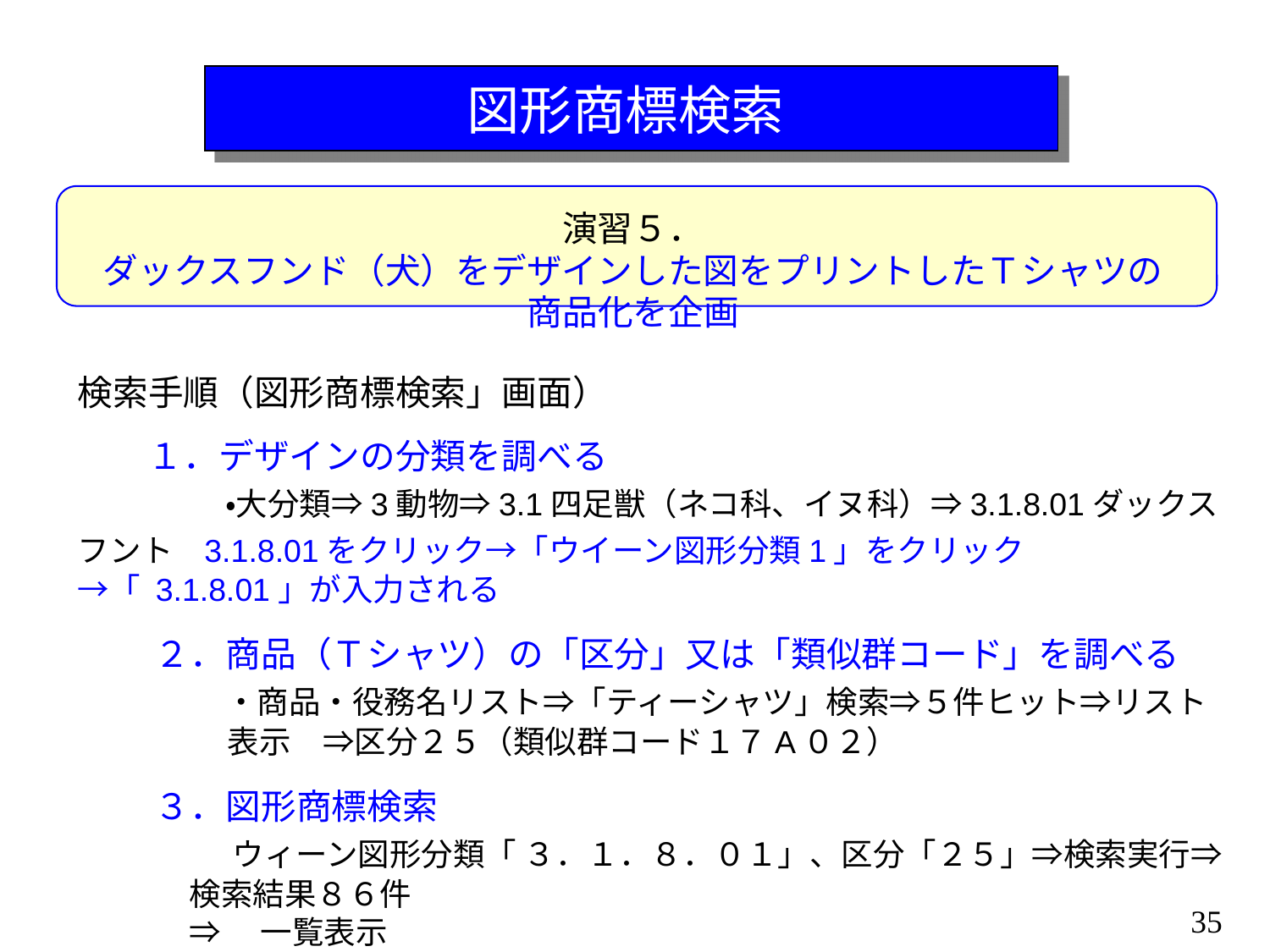

図形商標検索

演習５．
ダックスフンド（犬）をデザインした図をプリントしたＴシャツの商品化を企画
検索手順（図形商標検索」画面）
　　１．デザインの分類を調べる
　　　　・大分類⇒3動物⇒3.1四足獣（ネコ科、イヌ科）⇒3.1.8.01ダックスフント	3.1.8.01をクリック→「ウイーン図形分類1」をクリック→「 3.1.8.01」が入力される
　　２．商品（Ｔシャツ）の「区分」又は「類似群コード」を調べる
　　　　・商品・役務名リスト⇒「ティーシャツ」検索⇒５件ヒット⇒リスト表示　⇒区分２５（類似群コード１７A０２）
　　３．図形商標検索
　　　　ウィーン図形分類「 ３．１．８．０１」、区分「２５」⇒検索実行⇒検索結果８６件
	⇒　一覧表示
35